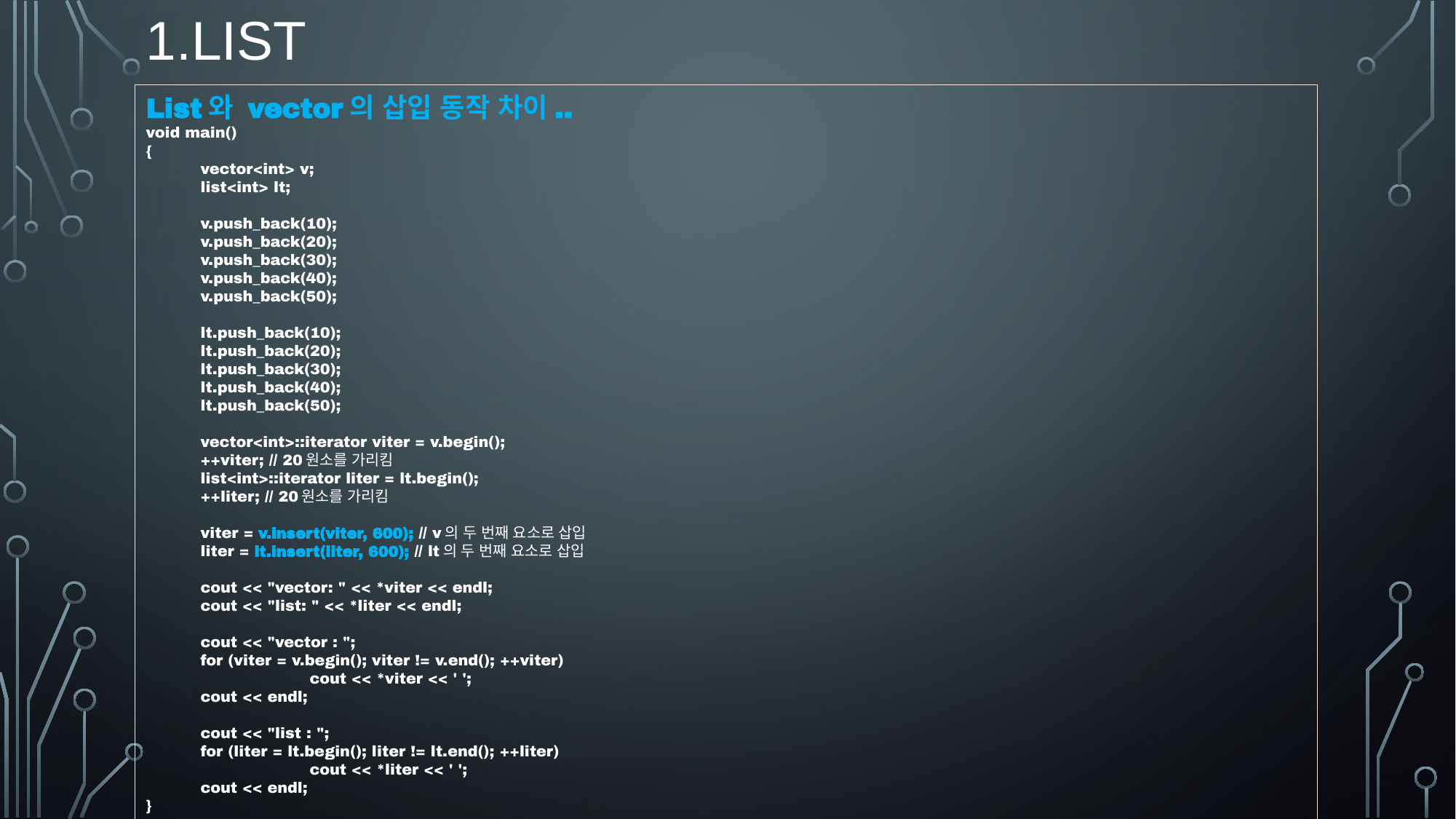

# 1.LIST
List와 vector의 삽입 동작 차이..
void main()
{
vector<int> v;
list<int> lt;

v.push_back(10);
v.push_back(20);
v.push_back(30);
v.push_back(40);
v.push_back(50);

lt.push_back(10);
lt.push_back(20);
lt.push_back(30);
lt.push_back(40);
lt.push_back(50);

vector<int>::iterator viter = v.begin();
++viter; // 20원소를 가리킴
list<int>::iterator liter = lt.begin();
++liter; // 20원소를 가리킴

viter = v.insert(viter, 600); // v의 두 번째 요소로 삽입
liter = lt.insert(liter, 600); // lt의 두 번째 요소로 삽입

cout << "vector: " << *viter << endl;
cout << "list: " << *liter << endl;

cout << "vector : ";
for (viter = v.begin(); viter != v.end(); ++viter)
	cout << *viter << ' ';
cout << endl;

cout << "list : ";
for (liter = lt.begin(); liter != lt.end(); ++liter)
	cout << *liter << ' ';
cout << endl;
}